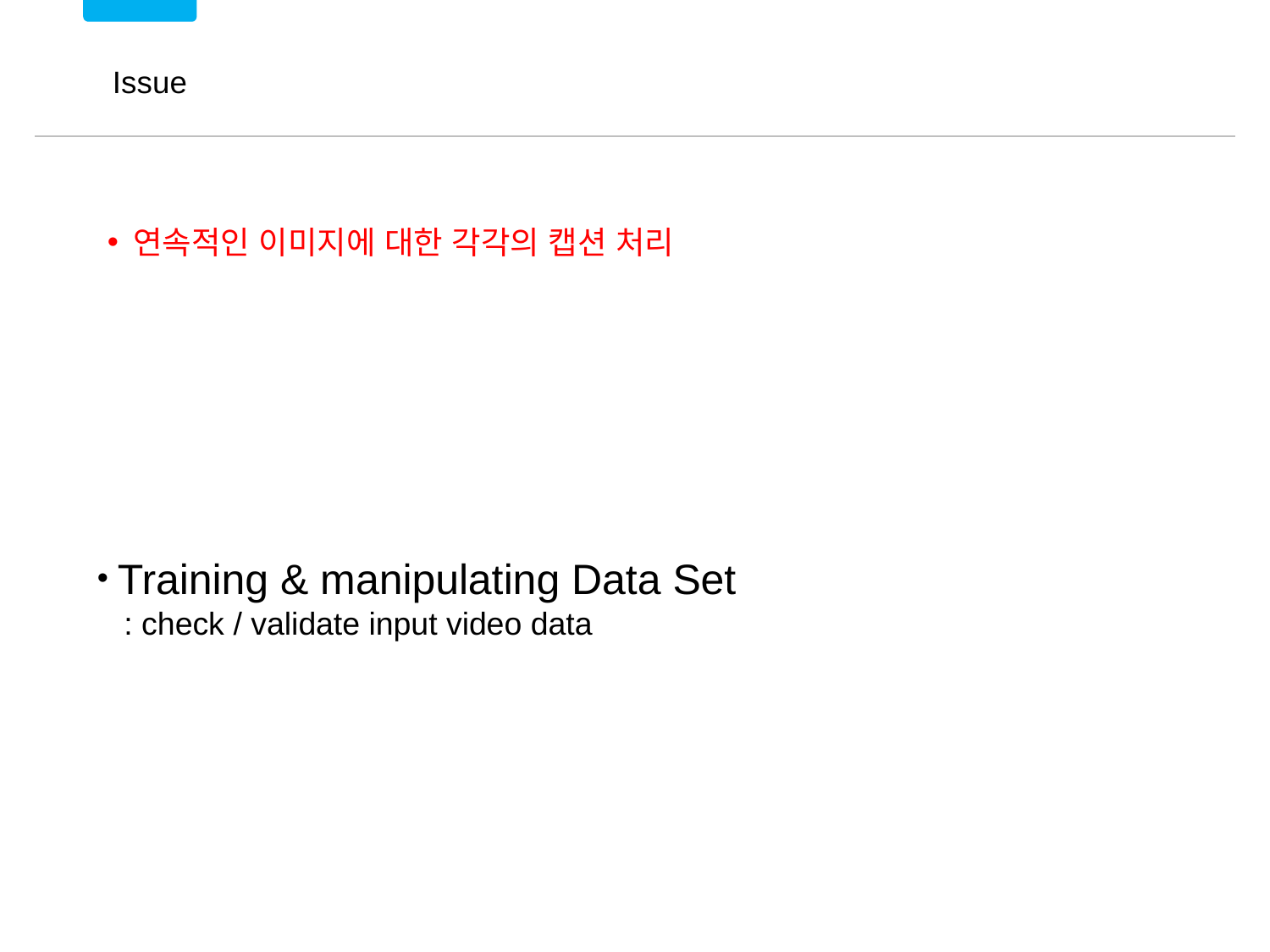

# Issue
 연속적인 이미지에 대한 각각의 캡션 처리
 Training & manipulating Data Set
   : check / validate input video data